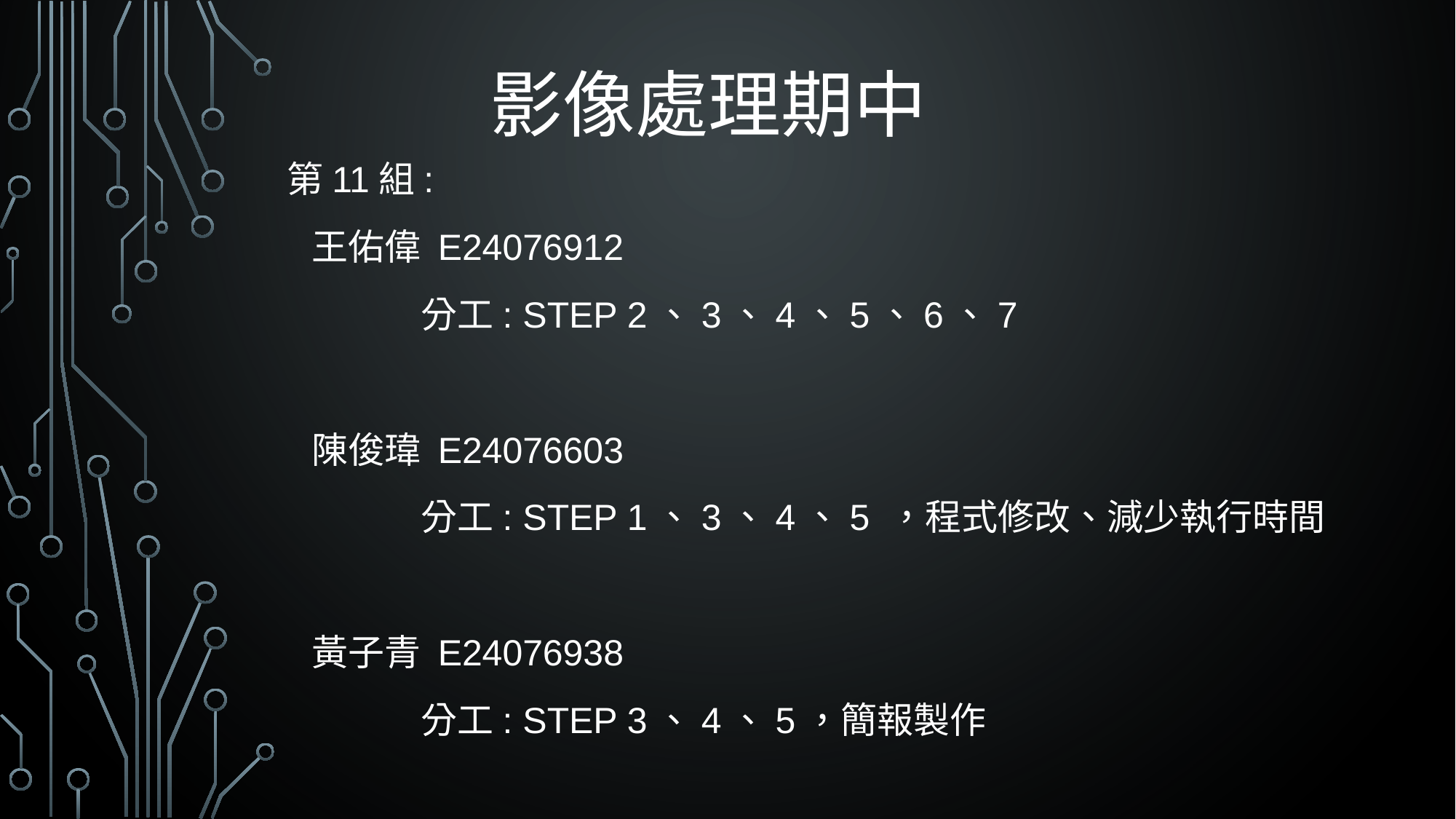

# 影像處理期中
第11組:
  王佑偉 E24076912
	  分工: Step 2、3、4、5、6、7

  陳俊瑋 E24076603
	  分工: step 1、3、4、5 ，程式修改、減少執行時間

  黃子青 E24076938
	  分工: step 3、4、5，簡報製作